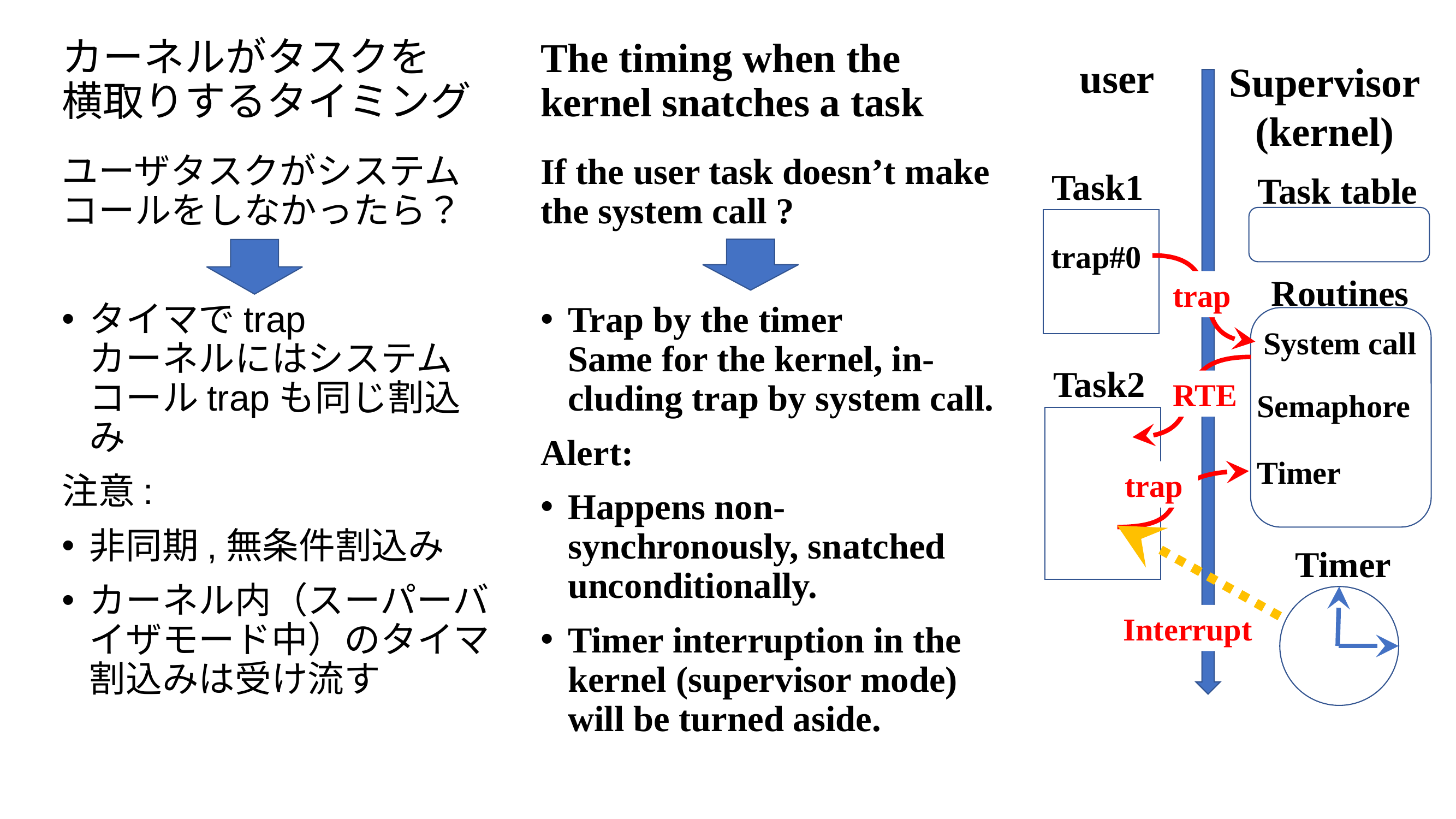

The timing when the kernel snatches a task
# カーネルがタスクを 横取りするタイミング
user
Supervisor
(kernel)

If the user task doesn’t make the system call ?

Trap by the timer
Same for the kernel, in-cluding trap by system call.
Alert:
Happens non-synchronously, snatched unconditionally.
Timer interruption in the kernel (supervisor mode)  will be turned aside.
ユーザタスクがシステムコールをしなかったら？

タイマでtrap
カーネルにはシステムコールtrapも同じ割込み
注意:
非同期,無条件割込み
カーネル内（スーパーバイザモード中）のタイマ割込みは受け流す

Task1
Task table

trap#0

Routines
trap

System call
Task2
RTE
Semaphore

Timer
trap
Timer

Interrupt